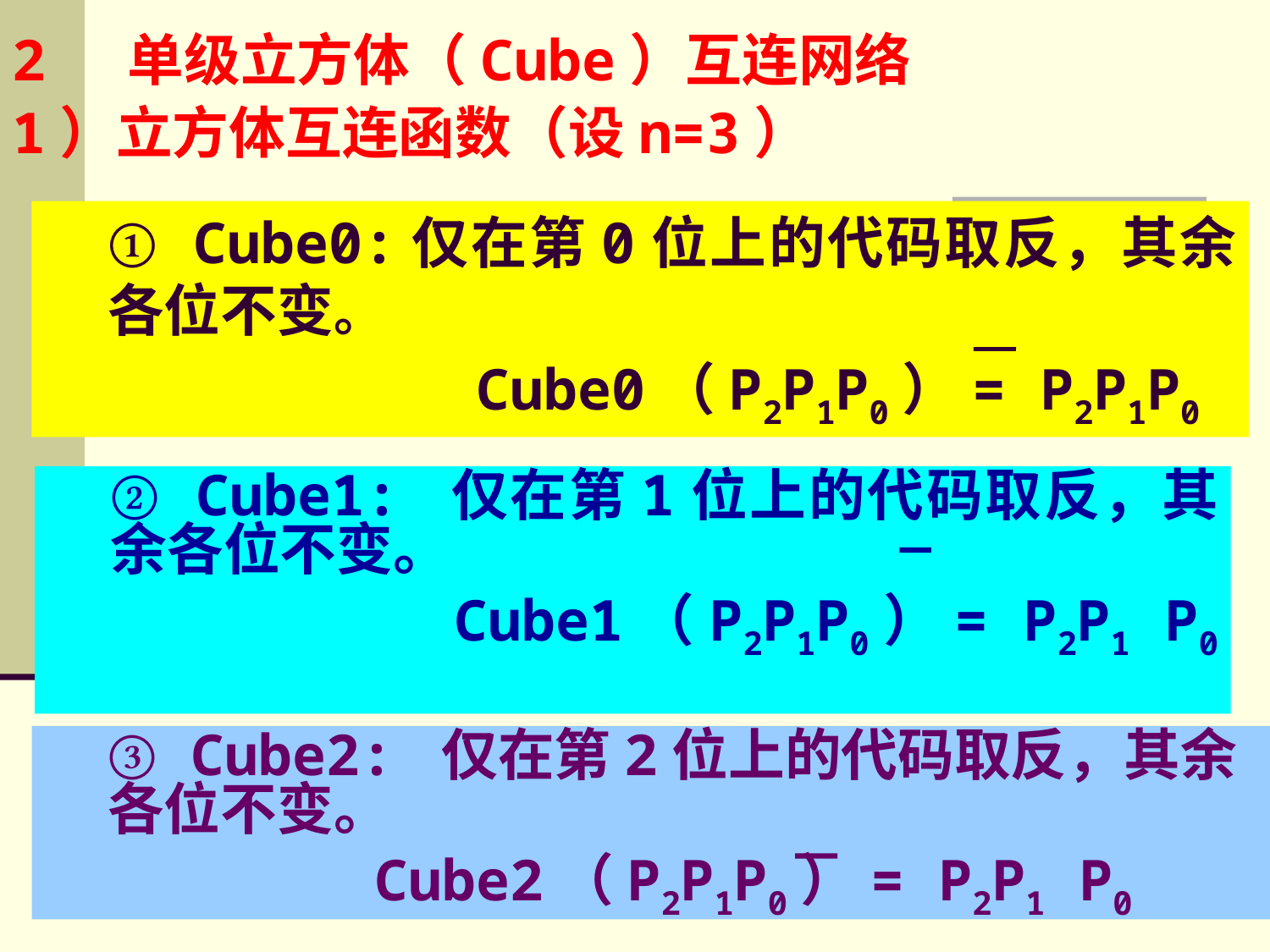

2  单级立方体（Cube）互连网络
1）立方体互连函数（设n=3）

① Cube0:仅在第0位上的代码取反，其余各位不变。
         Cube0（P2P1P0）= P2P1P0

② Cube1: 仅在第1位上的代码取反，其余各位不变。
        Cube1（P2P1P0）= P2P1 P0

③ Cube2: 仅在第2位上的代码取反，其余各位不变。
      Cube2（P2P1P0）= P2P1 P0

28